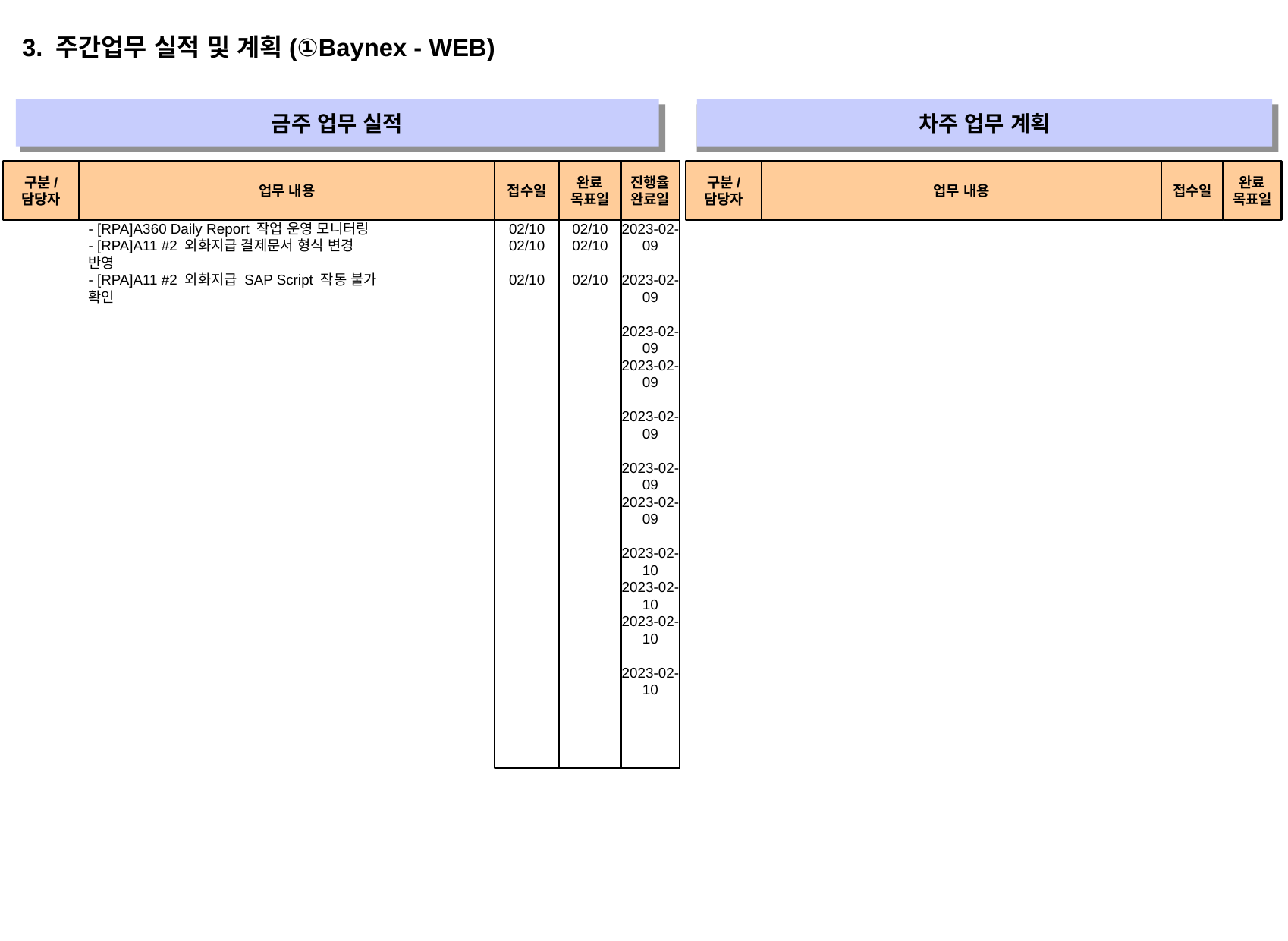

3. 주간업무 실적 및 계획(①Baynex - WEB)
금주 업무 실적
차주 업무 계획
" "
" "
구분/
담당자
업무 내용
접수일
완료
목표일
진행율
완료일
구분/
담당자
업무 내용
접수일
완료
목표일
- [RPA]A360 Daily Report 작업 운영 모니터링
- [RPA]A11 #2 외화지급 결제문서 형식 변경
반영
- [RPA]A11 #2 외화지급 SAP Script 작동 불가
확인
02/10
02/10
02/10
02/10
02/10
02/10
2023-02-09
2023-02-09
2023-02-09
2023-02-09
2023-02-09
2023-02-09
2023-02-09
2023-02-10
2023-02-10
2023-02-10
2023-02-10